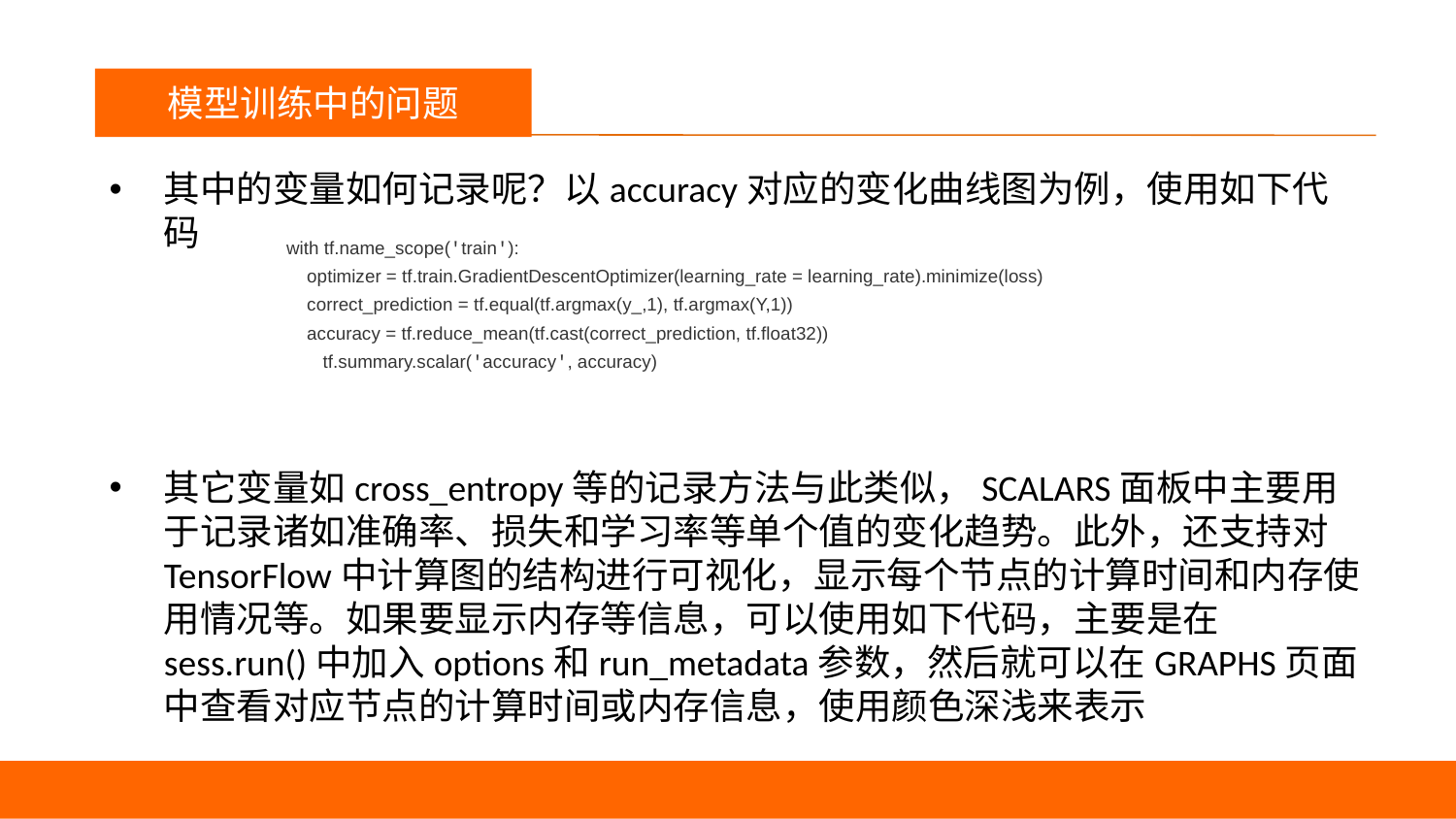

议程
模型训练中的问题

其中的变量如何记录呢？以accuracy对应的变化曲线图为例，使用如下代码

其它变量如cross_entropy等的记录方法与此类似，SCALARS面板中主要用于记录诸如准确率、损失和学习率等单个值的变化趋势。此外，还支持对TensorFlow中计算图的结构进行可视化，显示每个节点的计算时间和内存使用情况等。如果要显示内存等信息，可以使用如下代码，主要是在sess.run()中加入options和run_metadata参数，然后就可以在GRAPHS页面中查看对应节点的计算时间或内存信息，使用颜色深浅来表示
with tf.name_scope('train'):
    optimizer = tf.train.GradientDescentOptimizer(learning_rate = learning_rate).minimize(loss)
    correct_prediction = tf.equal(tf.argmax(y_,1), tf.argmax(Y,1))
    accuracy = tf.reduce_mean(tf.cast(correct_prediction, tf.float32))
tf.summary.scalar('accuracy', accuracy)